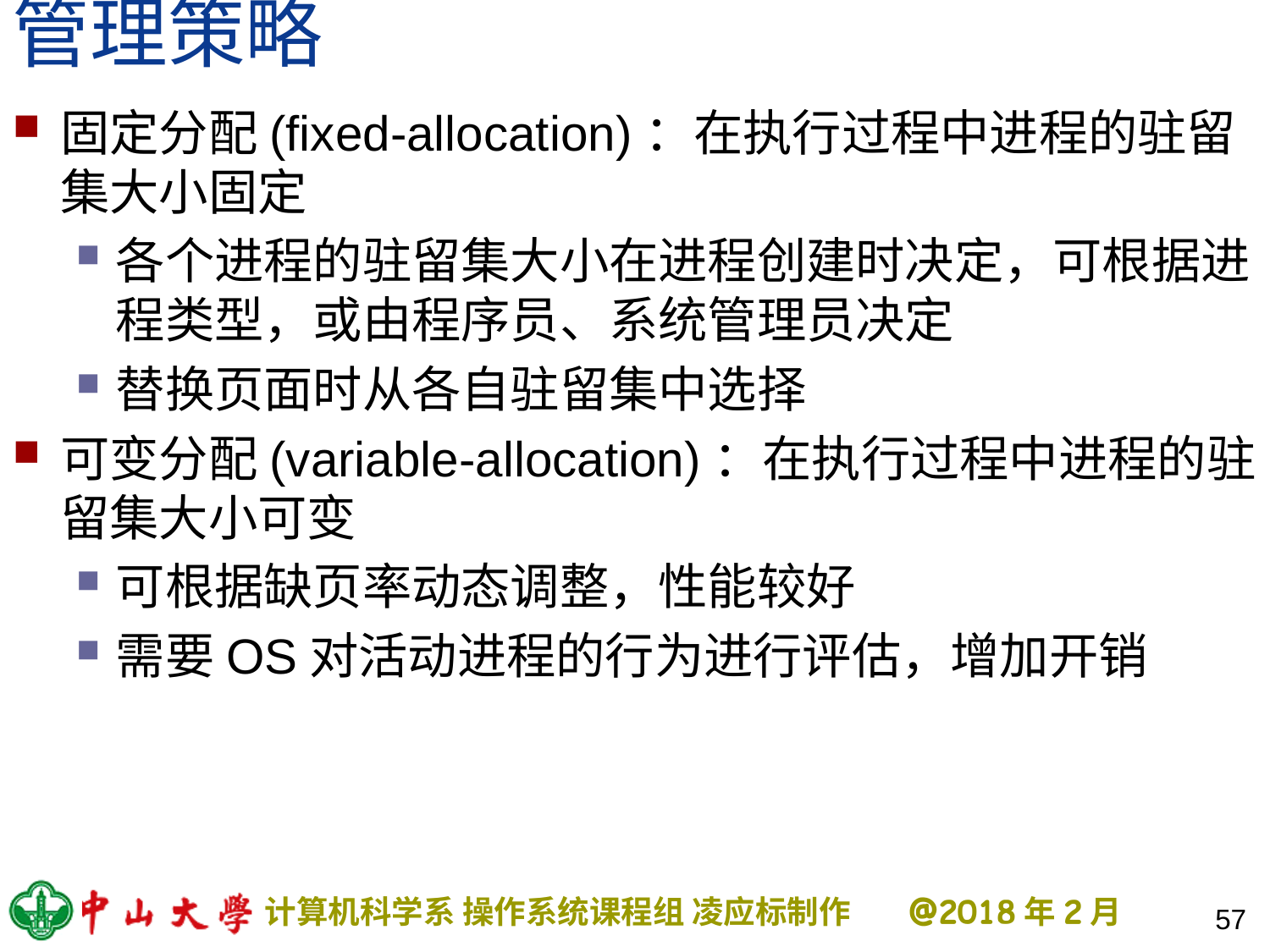

# 管理策略
固定分配(fixed-allocation)：在执行过程中进程的驻留集大小固定
各个进程的驻留集大小在进程创建时决定，可根据进程类型，或由程序员、系统管理员决定
替换页面时从各自驻留集中选择
可变分配(variable-allocation)：在执行过程中进程的驻留集大小可变
可根据缺页率动态调整，性能较好
需要OS对活动进程的行为进行评估，增加开销
57